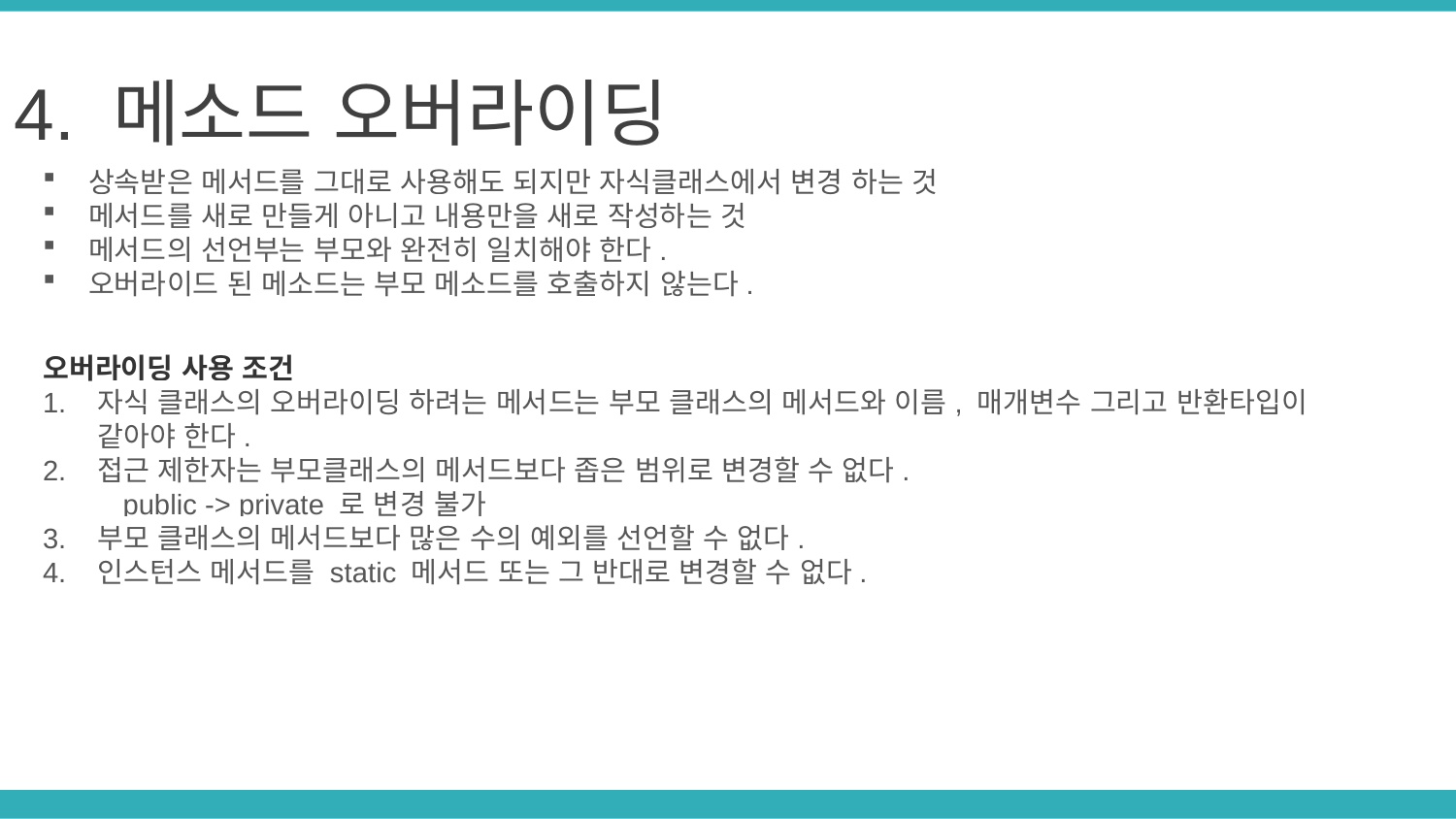

4. 메소드 오버라이딩
상속받은 메서드를 그대로 사용해도 되지만 자식클래스에서 변경 하는 것
메서드를 새로 만들게 아니고 내용만을 새로 작성하는 것
메서드의 선언부는 부모와 완전히 일치해야 한다.
오버라이드 된 메소드는 부모 메소드를 호출하지 않는다.

오버라이딩 사용 조건
자식 클래스의 오버라이딩 하려는 메서드는 부모 클래스의 메서드와 이름, 매개변수 그리고 반환타입이 같아야 한다.
접근 제한자는 부모클래스의 메서드보다 좁은 범위로 변경할 수 없다.
          public -> private 로 변경 불가
부모 클래스의 메서드보다 많은 수의 예외를 선언할 수 없다.
인스턴스 메서드를 static 메서드 또는 그 반대로 변경할 수 없다.